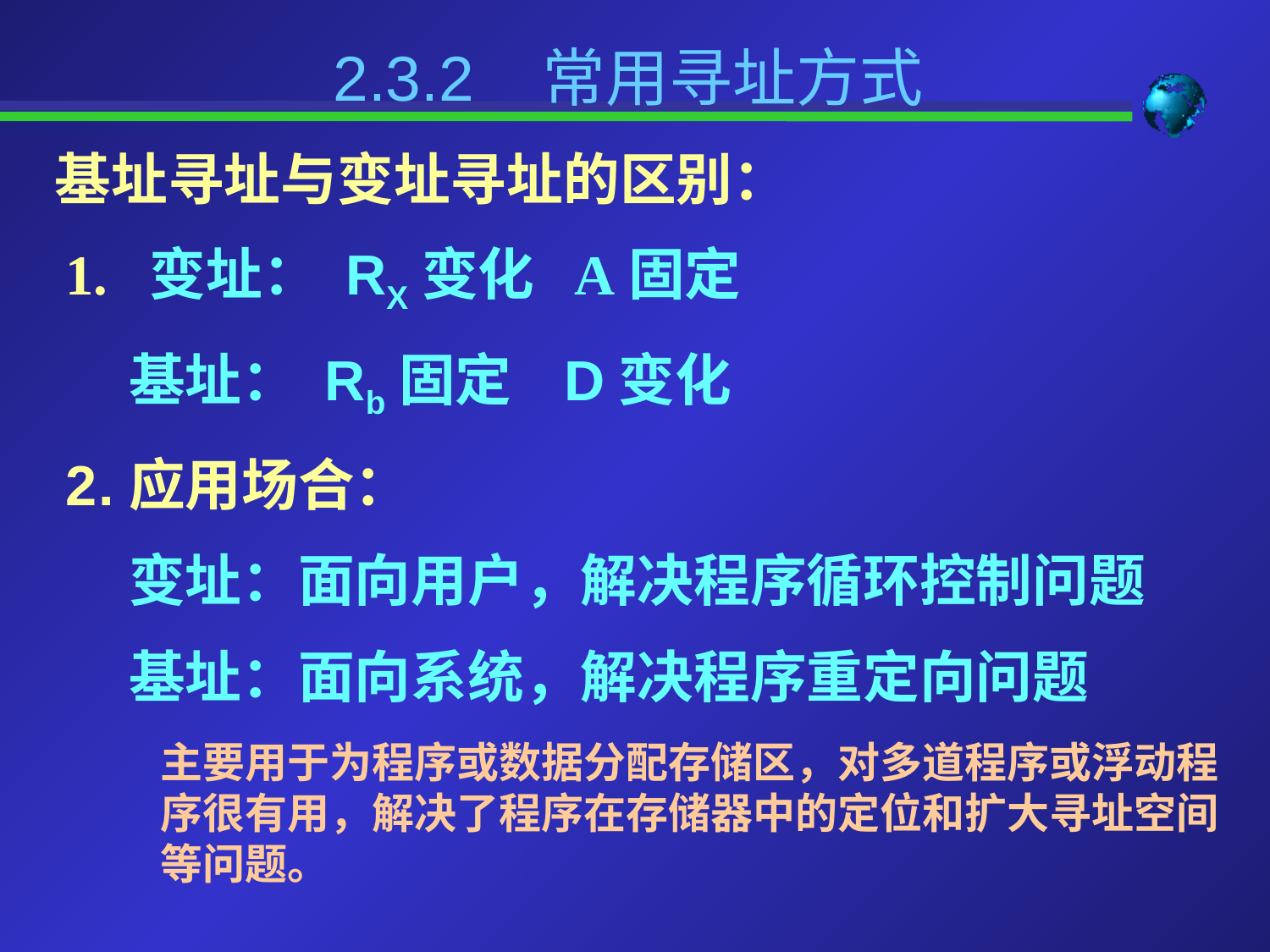

2.3.2   常用寻址方式
基址寻址与变址寻址的区别：
1.  变址： RX变化  A固定
	基址： Rb固定   D变化
应用场合：
	变址：面向用户，解决程序循环控制问题
	基址：面向系统，解决程序重定向问题
主要用于为程序或数据分配存储区，对多道程序或浮动程序很有用，解决了程序在存储器中的定位和扩大寻址空间等问题。
26